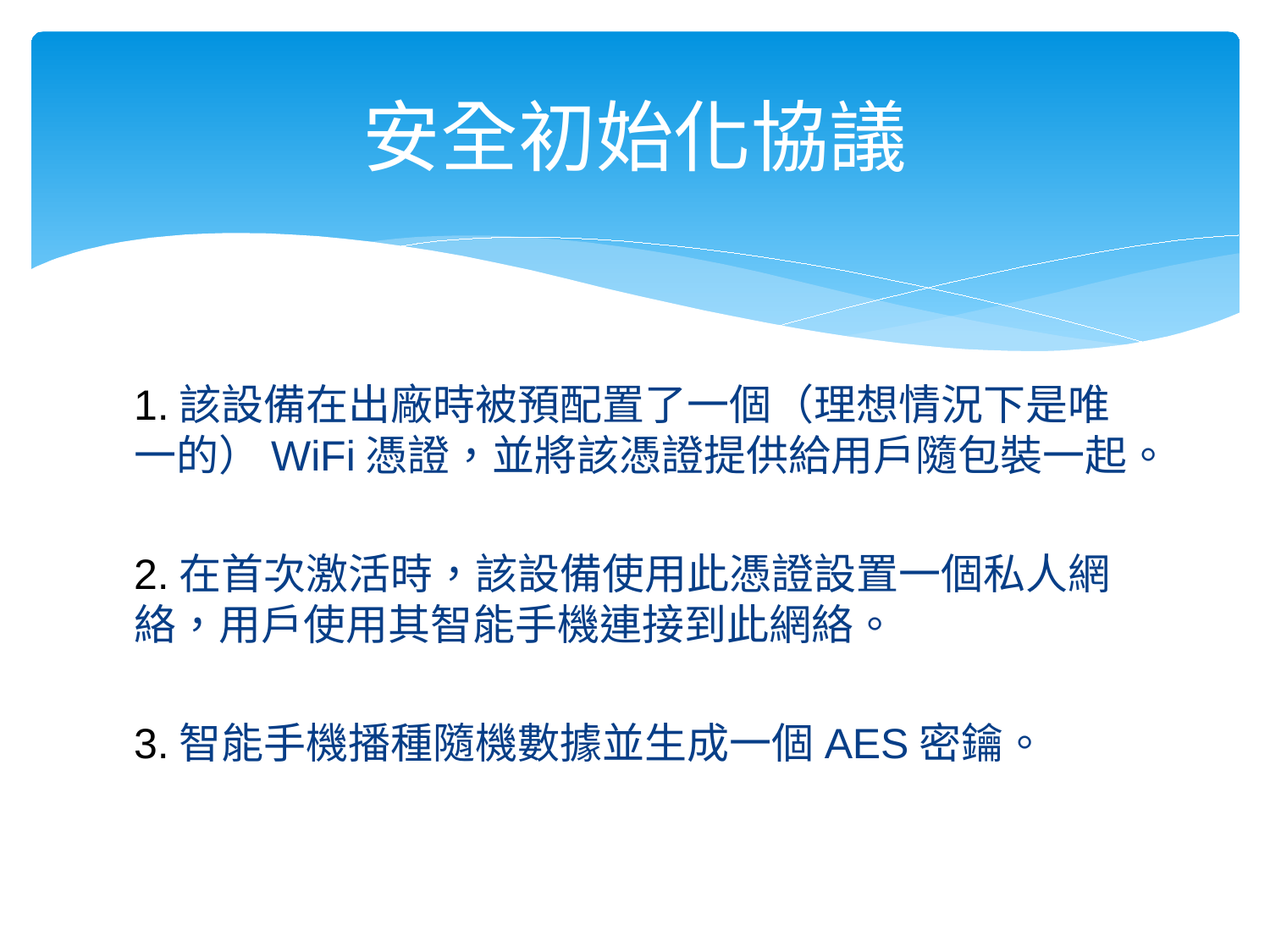

# 安全初始化協議
1.該設備在出廠時被預配置了一個（理想情況下是唯一的）WiFi憑證，並將該憑證提供給用戶隨包裝一起。

2.在首次激活時，該設備使用此憑證設置一個私人網絡，用戶使用其智能手機連接到此網絡。

3.智能手機播種隨機數據並生成一個AES密鑰。